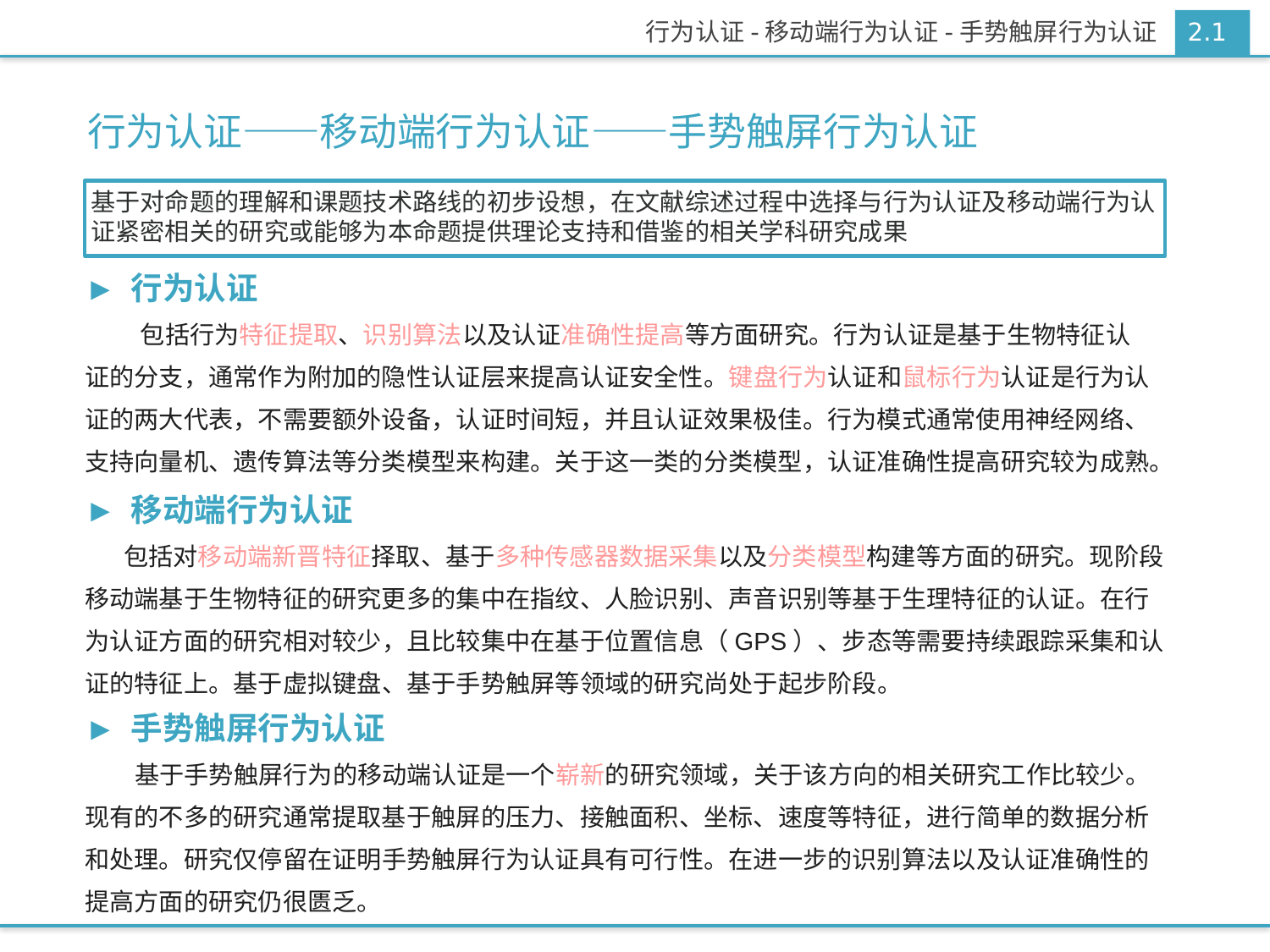

2.1
行为认证-移动端行为认证-手势触屏行为认证
行为认证——移动端行为认证——手势触屏行为认证

基于对命题的理解和课题技术路线的初步设想，在文献综述过程中选择与行为认证及移动端行为认
证紧密相关的研究或能够为本命题提供理论支持和借鉴的相关学科研究成果
► 行为认证
         包括行为特征提取、识别算法以及认证准确性提高等方面研究。行为认证是基于生物特征认证的分支，通常作为附加的隐性认证层来提高认证安全性。键盘行为认证和鼠标行为认证是行为认证的两大代表，不需要额外设备，认证时间短，并且认证效果极佳。行为模式通常使用神经网络、支持向量机、遗传算法等分类模型来构建。关于这一类的分类模型，认证准确性提高研究较为成熟。
► 移动端行为认证
      包括对移动端新晋特征择取、基于多种传感器数据采集以及分类模型构建等方面的研究。现阶段移动端基于生物特征的研究更多的集中在指纹、人脸识别、声音识别等基于生理特征的认证。在行为认证方面的研究相对较少，且比较集中在基于位置信息（GPS）、步态等需要持续跟踪采集和认证的特征上。基于虚拟键盘、基于手势触屏等领域的研究尚处于起步阶段。
► 手势触屏行为认证
        基于手势触屏行为的移动端认证是一个崭新的研究领域，关于该方向的相关研究工作比较少。现有的不多的研究通常提取基于触屏的压力、接触面积、坐标、速度等特征，进行简单的数据分析和处理。研究仅停留在证明手势触屏行为认证具有可行性。在进一步的识别算法以及认证准确性的提高方面的研究仍很匮乏。